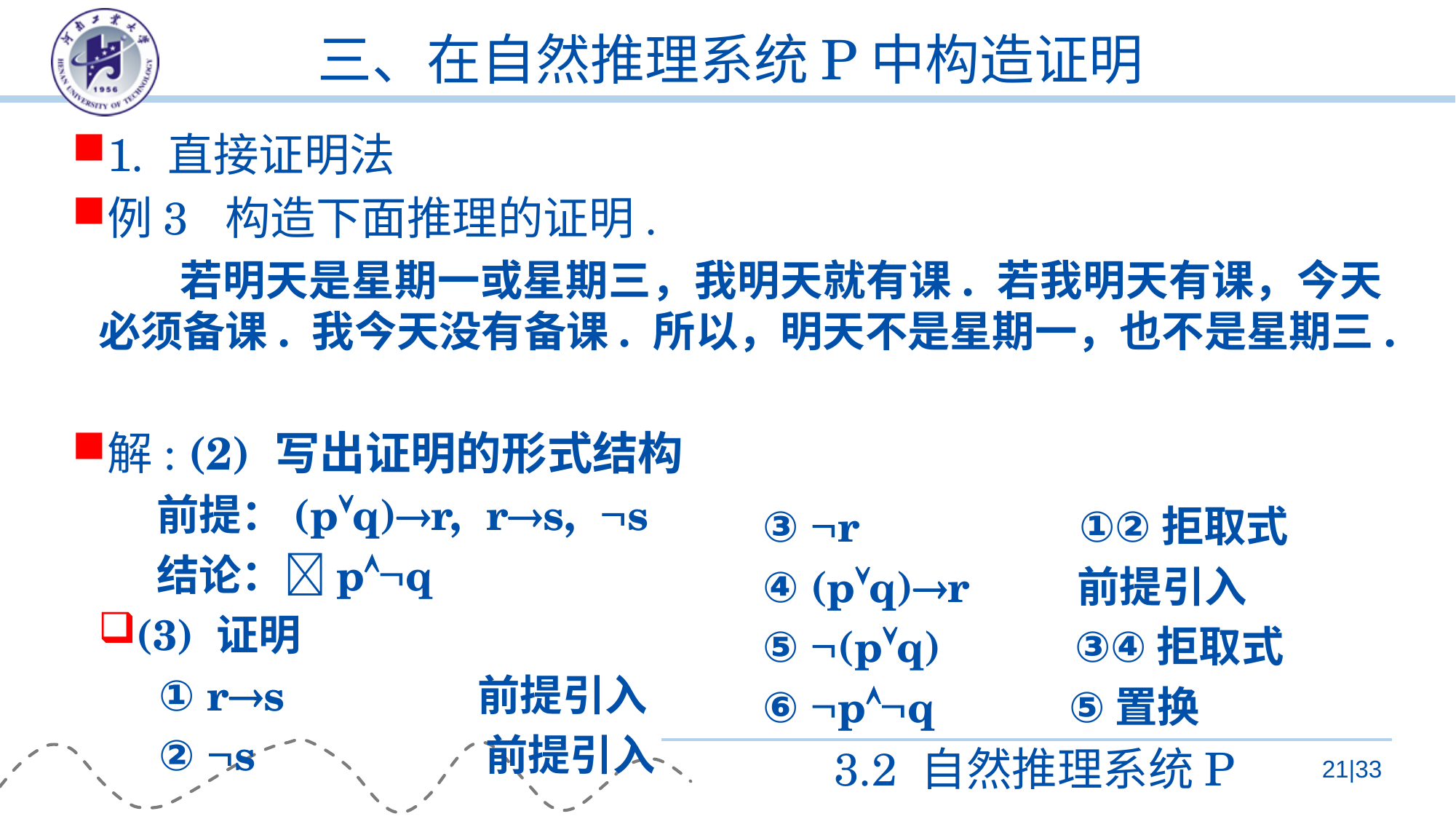

# 三、在自然推理系统P中构造证明
1. 直接证明法
例3  构造下面推理的证明.
       若明天是星期一或星期三，我明天就有课. 若我明天有课，今天必须备课. 我今天没有备课. 所以，明天不是星期一，也不是星期三.
解: (2) 写出证明的形式结构
     前提：(p∨q)→r,  r→s,  ¬s
     结论：¬p∧¬q
(3) 证明
     ① r→s               前提引入
     ② ¬s                  前提引入
③ ¬r                  ①②拒取式
④ (p∨q)→r        前提引入
⑤ ¬(p∨q)           ③④拒取式
⑥ ¬p∧¬q           ⑤置换
3.2 自然推理系统P
21|33